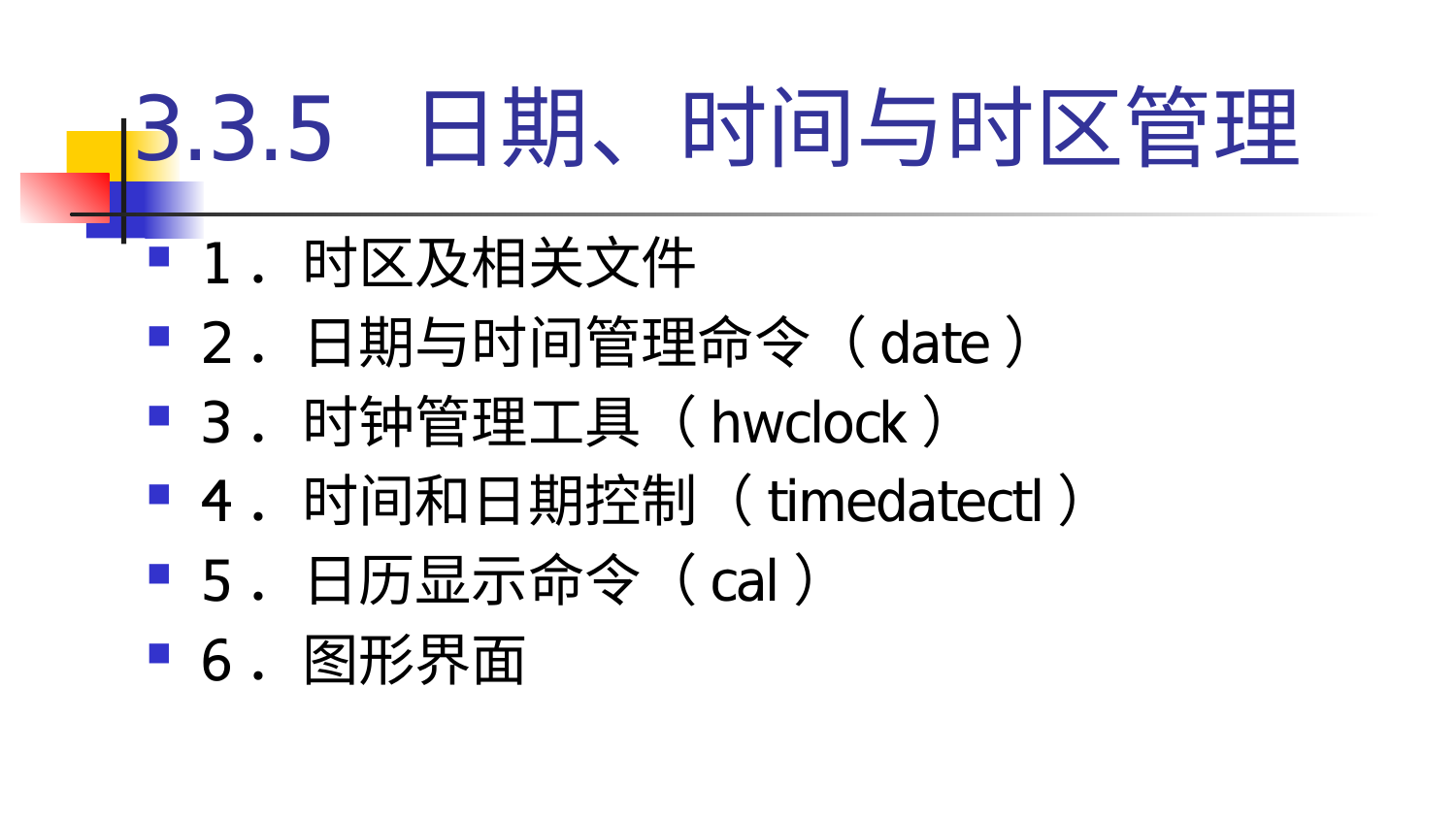

# 3.3.5  日期、时间与时区管理
1．时区及相关文件
2．日期与时间管理命令（date）
3．时钟管理工具（hwclock）
4．时间和日期控制（timedatectl）
5．日历显示命令（cal）
6．图形界面